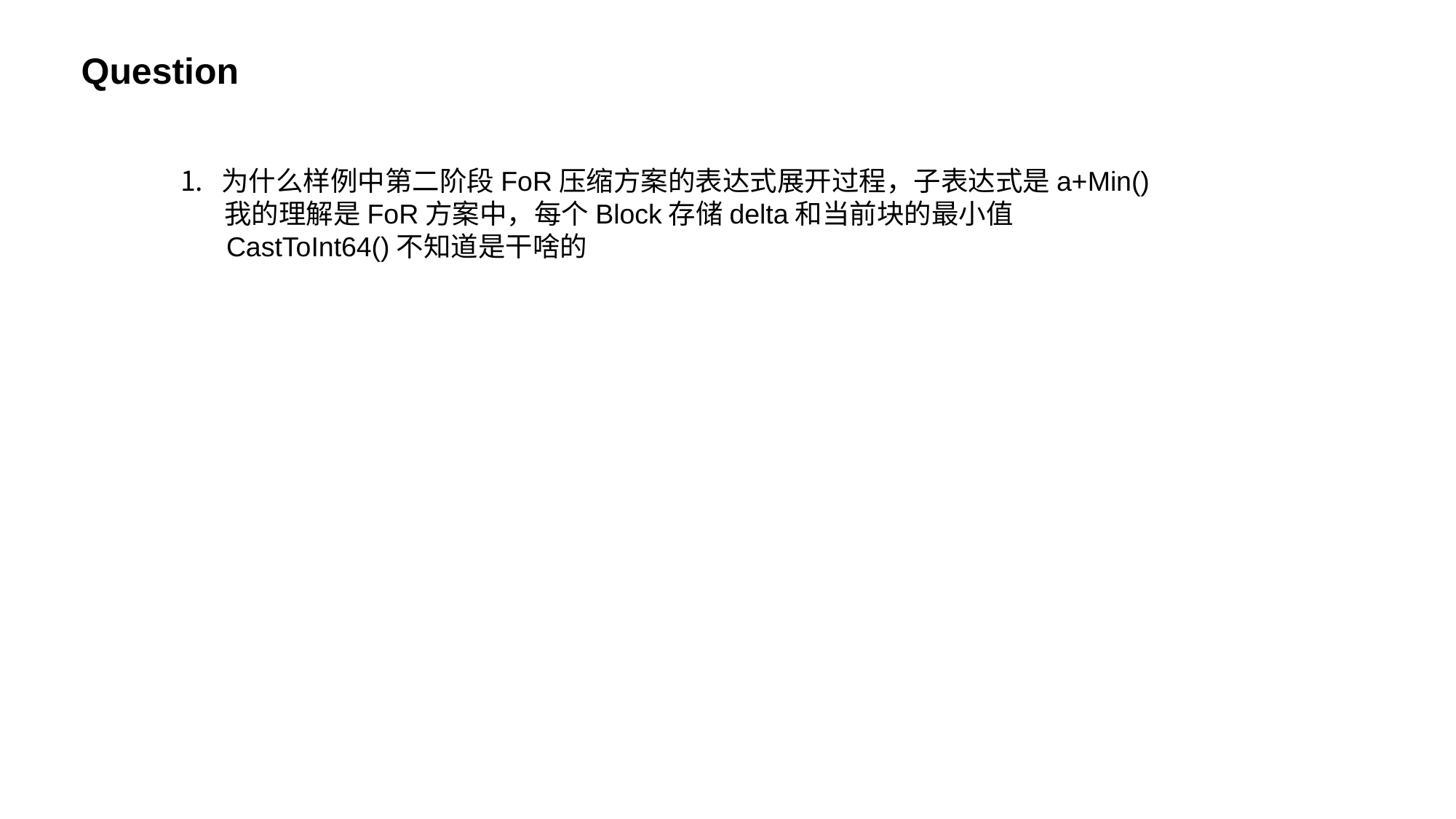

Question
为什么样例中第二阶段FoR压缩方案的表达式展开过程，子表达式是a+Min()
      我的理解是FoR方案中，每个Block存储delta和当前块的最小值
      CastToInt64()不知道是干啥的